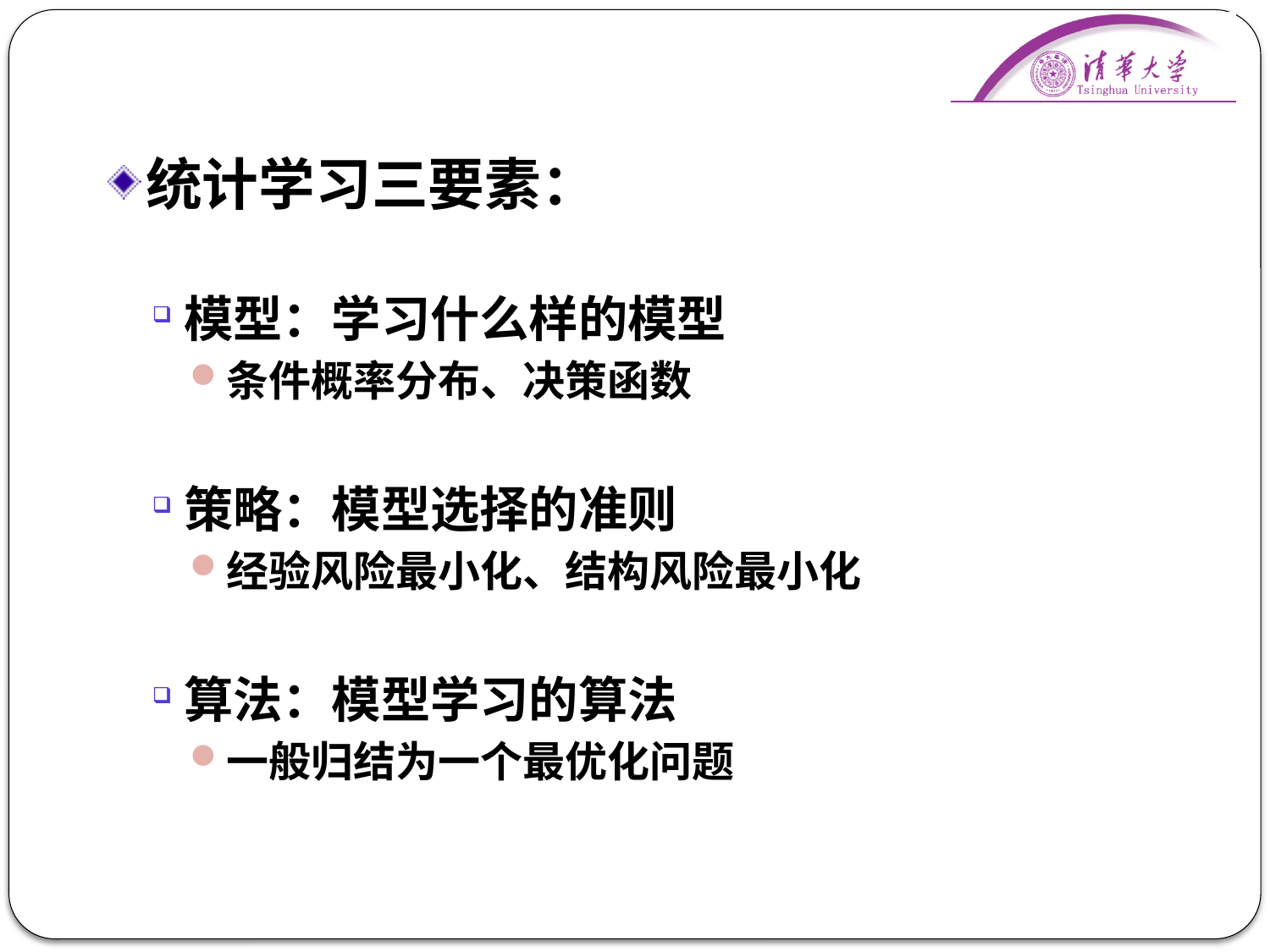

统计学习三要素：

模型：学习什么样的模型
条件概率分布、决策函数

策略：模型选择的准则
经验风险最小化、结构风险最小化

算法：模型学习的算法
一般归结为一个最优化问题
5